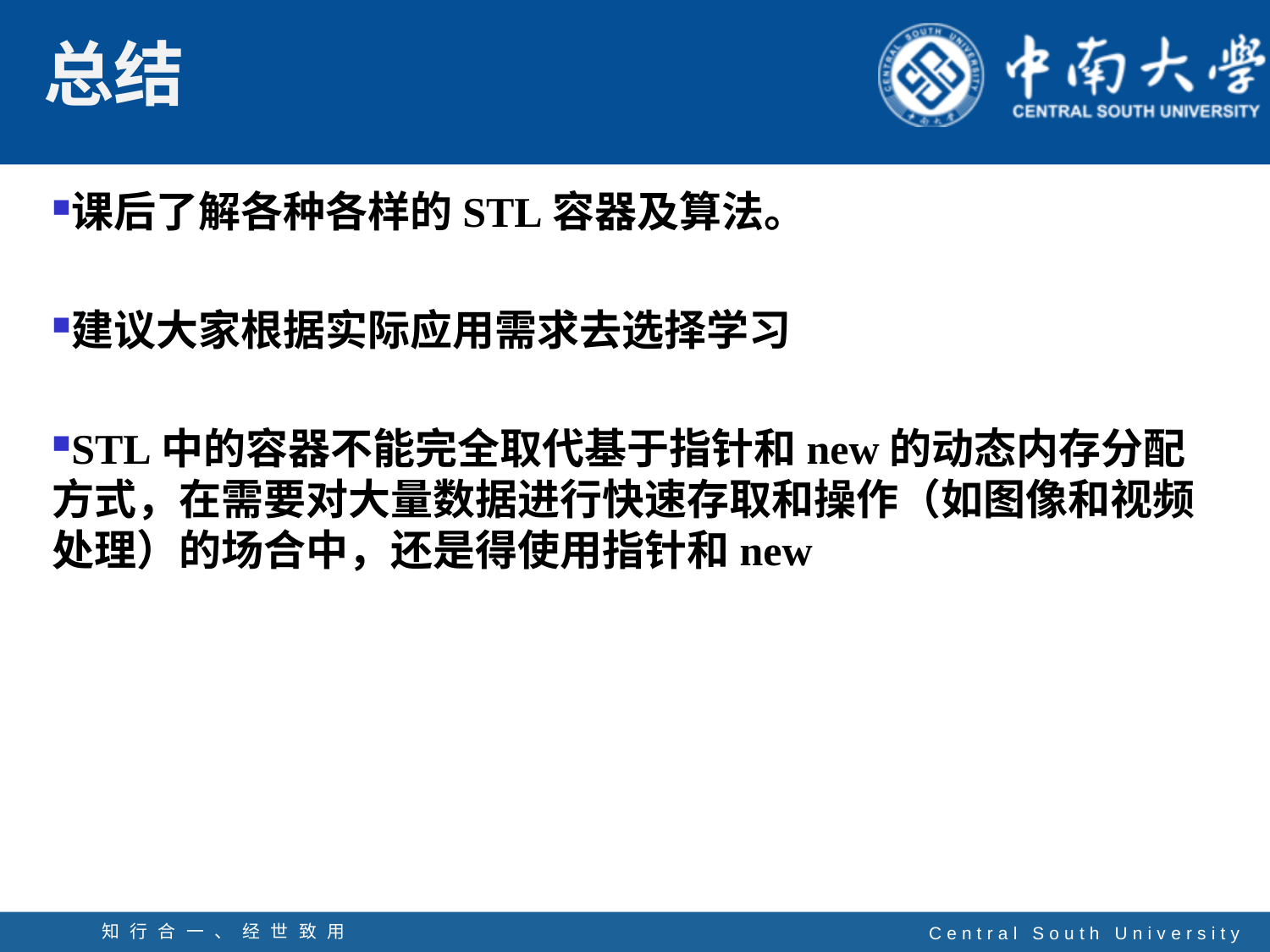

课后了解各种各样的STL容器及算法。

建议大家根据实际应用需求去选择学习

STL中的容器不能完全取代基于指针和new的动态内存分配方式，在需要对大量数据进行快速存取和操作（如图像和视频处理）的场合中，还是得使用指针和new

知行合一、经世致用
自强不息 厚德载物
Central South University
55